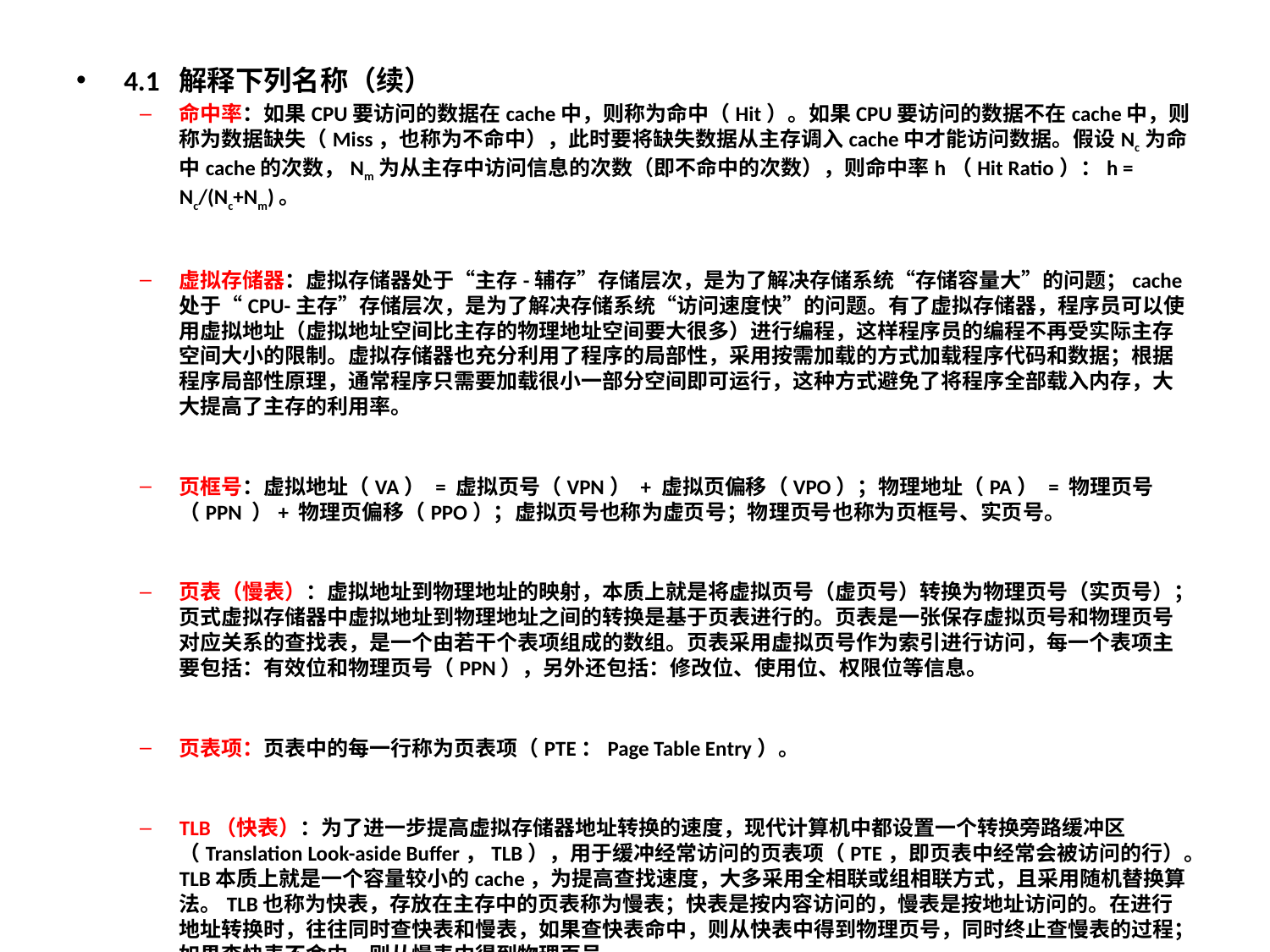

4.1  解释下列名称（续）
命中率：如果CPU要访问的数据在cache中，则称为命中（Hit）。如果CPU要访问的数据不在cache中，则称为数据缺失（Miss，也称为不命中），此时要将缺失数据从主存调入cache中才能访问数据。假设Nc为命中cache的次数，Nm为从主存中访问信息的次数（即不命中的次数），则命中率h（Hit Ratio）：h = Nc/(Nc+Nm)。

虚拟存储器：虚拟存储器处于“主存-辅存”存储层次，是为了解决存储系统“存储容量大”的问题；cache处于“CPU-主存”存储层次，是为了解决存储系统“访问速度快”的问题。有了虚拟存储器，程序员可以使用虚拟地址（虚拟地址空间比主存的物理地址空间要大很多）进行编程，这样程序员的编程不再受实际主存空间大小的限制。虚拟存储器也充分利用了程序的局部性，采用按需加载的方式加载程序代码和数据；根据程序局部性原理，通常程序只需要加载很小一部分空间即可运行，这种方式避免了将程序全部载入内存，大大提高了主存的利用率。

页框号：虚拟地址（VA） = 虚拟页号（VPN） + 虚拟页偏移（VPO）；物理地址（PA） = 物理页号（PPN ）+ 物理页偏移（PPO）；虚拟页号也称为虚页号；物理页号也称为页框号、实页号。

页表（慢表）：虚拟地址到物理地址的映射，本质上就是将虚拟页号（虚页号）转换为物理页号（实页号）；页式虚拟存储器中虚拟地址到物理地址之间的转换是基于页表进行的。页表是一张保存虚拟页号和物理页号对应关系的查找表，是一个由若干个表项组成的数组。页表采用虚拟页号作为索引进行访问，每一个表项主要包括：有效位和物理页号（PPN），另外还包括：修改位、使用位、权限位等信息。

页表项：页表中的每一行称为页表项（PTE：Page Table Entry）。

TLB（快表）：为了进一步提高虚拟存储器地址转换的速度，现代计算机中都设置一个转换旁路缓冲区（Translation Look-aside Buffer，TLB），用于缓冲经常访问的页表项（PTE，即页表中经常会被访问的行）。TLB本质上就是一个容量较小的cache，为提高查找速度，大多采用全相联或组相联方式，且采用随机替换算法。TLB也称为快表，存放在主存中的页表称为慢表；快表是按内容访问的，慢表是按地址访问的。在进行地址转换时，往往同时查快表和慢表，如果查快表命中，则从快表中得到物理页号，同时终止查慢表的过程；如果查快表不命中，则从慢表中得到物理页号。